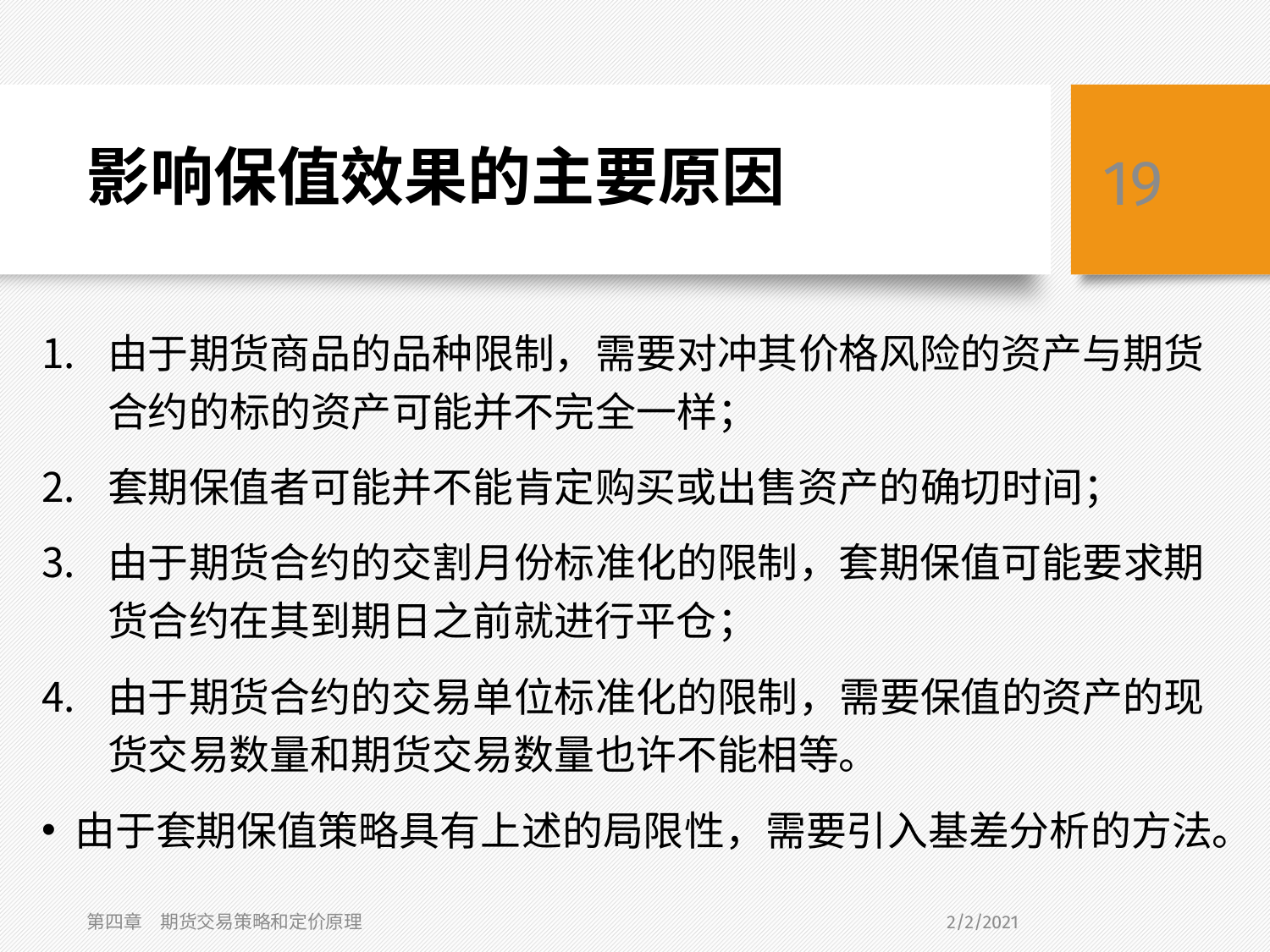

# 影响保值效果的主要原因
19
由于期货商品的品种限制，需要对冲其价格风险的资产与期货合约的标的资产可能并不完全一样；
套期保值者可能并不能肯定购买或出售资产的确切时间；
由于期货合约的交割月份标准化的限制，套期保值可能要求期货合约在其到期日之前就进行平仓；
由于期货合约的交易单位标准化的限制，需要保值的资产的现货交易数量和期货交易数量也许不能相等。
由于套期保值策略具有上述的局限性，需要引入基差分析的方法。
2/2/2021
第四章　期货交易策略和定价原理